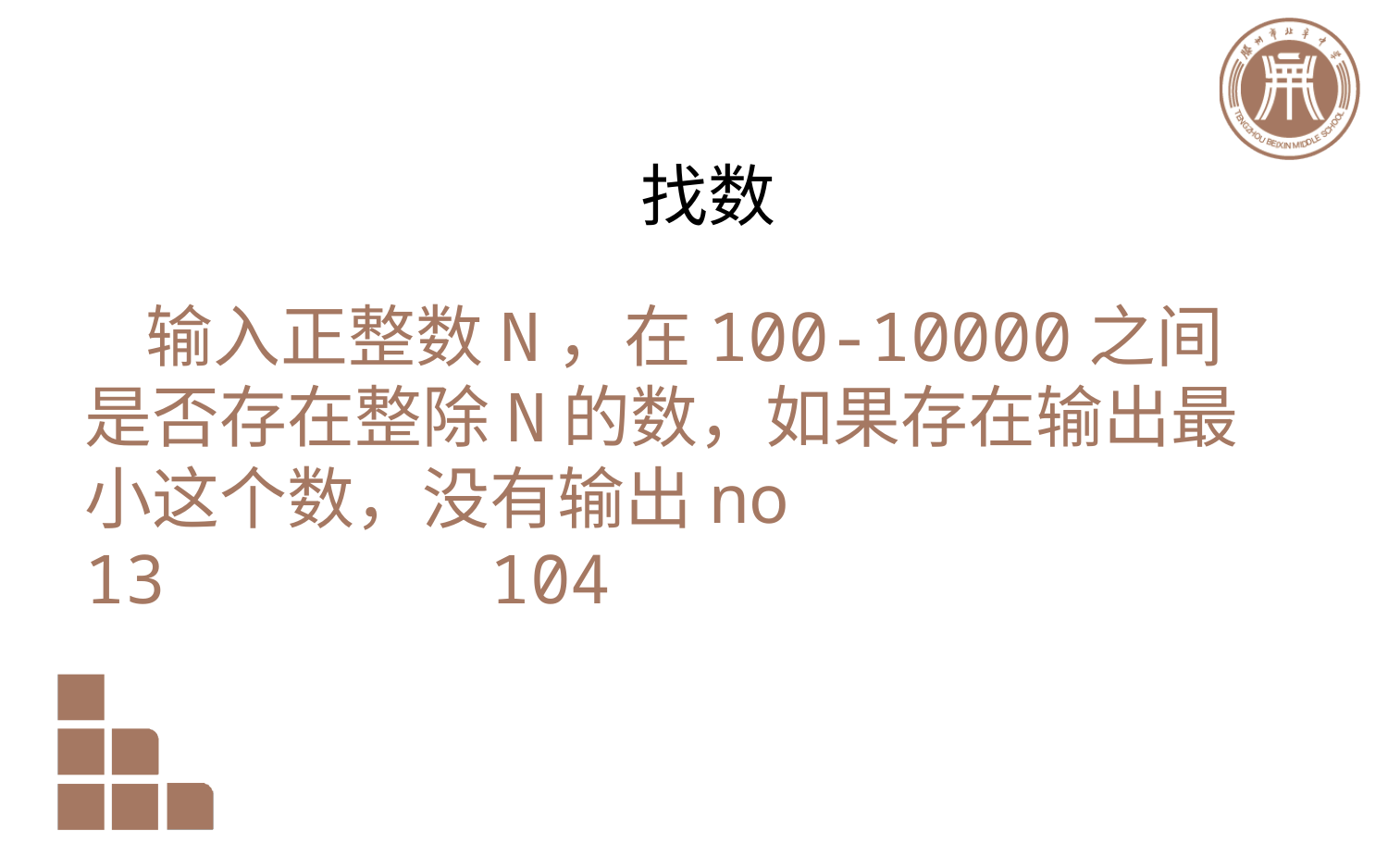

找数
# 输入正整数N，在100-10000之间是否存在整除N的数，如果存在输出最小这个数，没有输出no 13        104